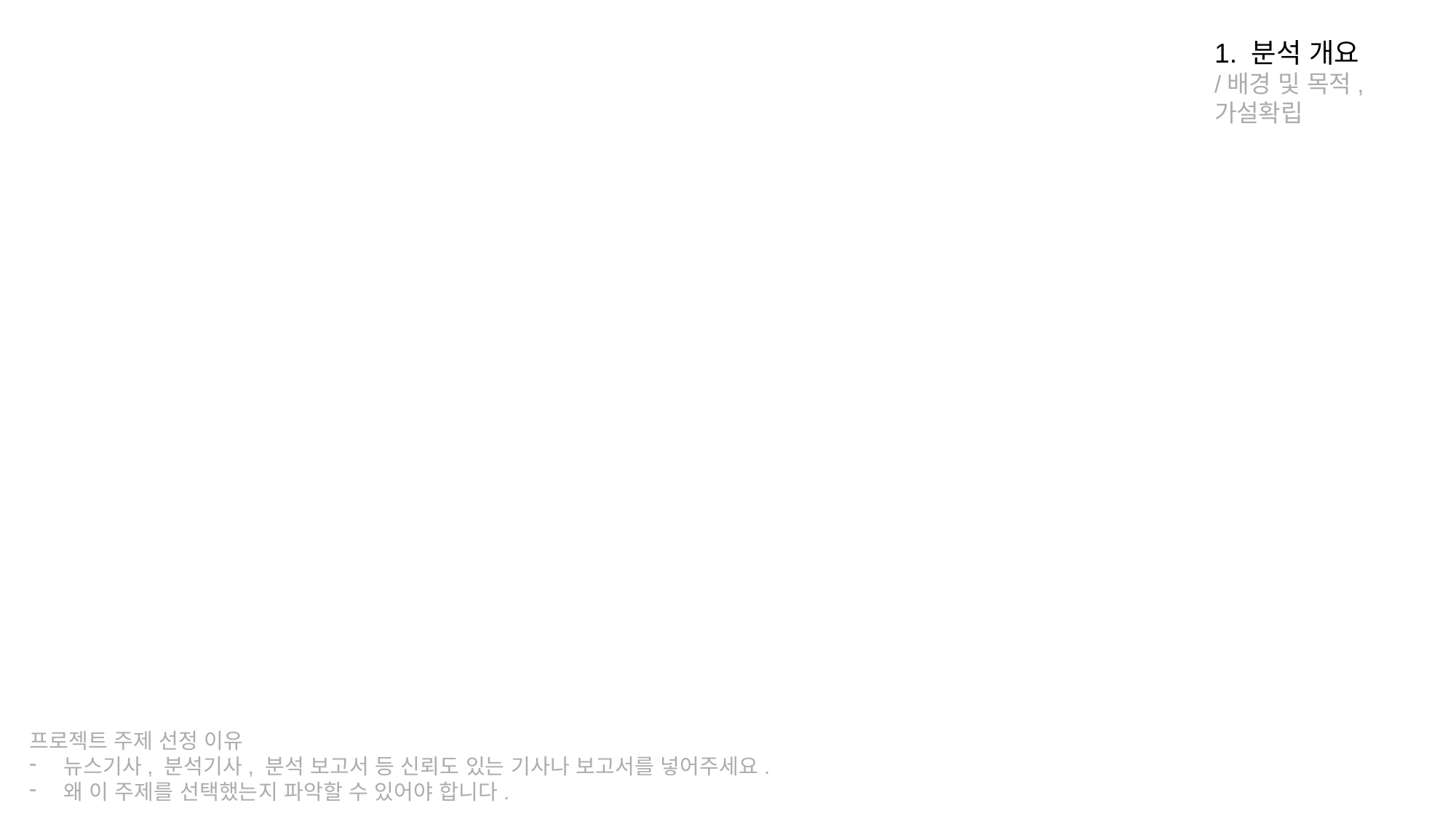

1. 분석 개요
/배경 및 목적, 가설확립
프로젝트 주제 선정 이유
뉴스기사, 분석기사, 분석 보고서 등 신뢰도 있는 기사나 보고서를 넣어주세요.
왜 이 주제를 선택했는지 파악할 수 있어야 합니다.